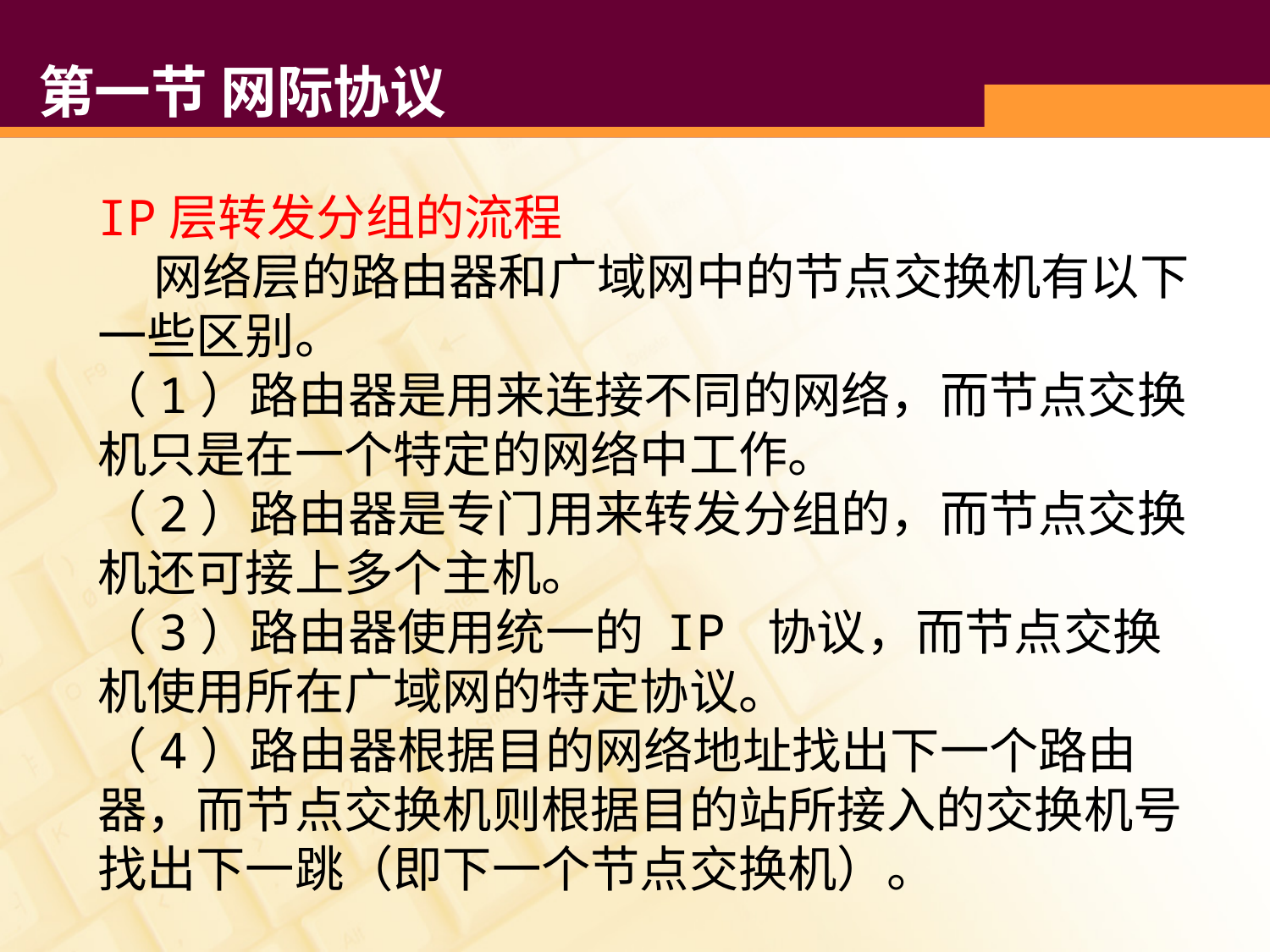

# 第一节 网际协议
IP层转发分组的流程
    网络层的路由器和广域网中的节点交换机有以下一些区别。
（1）路由器是用来连接不同的网络，而节点交换机只是在一个特定的网络中工作。
（2）路由器是专门用来转发分组的，而节点交换机还可接上多个主机。
（3）路由器使用统一的 IP 协议，而节点交换机使用所在广域网的特定协议。
（4）路由器根据目的网络地址找出下一个路由器，而节点交换机则根据目的站所接入的交换机号找出下一跳（即下一个节点交换机）。